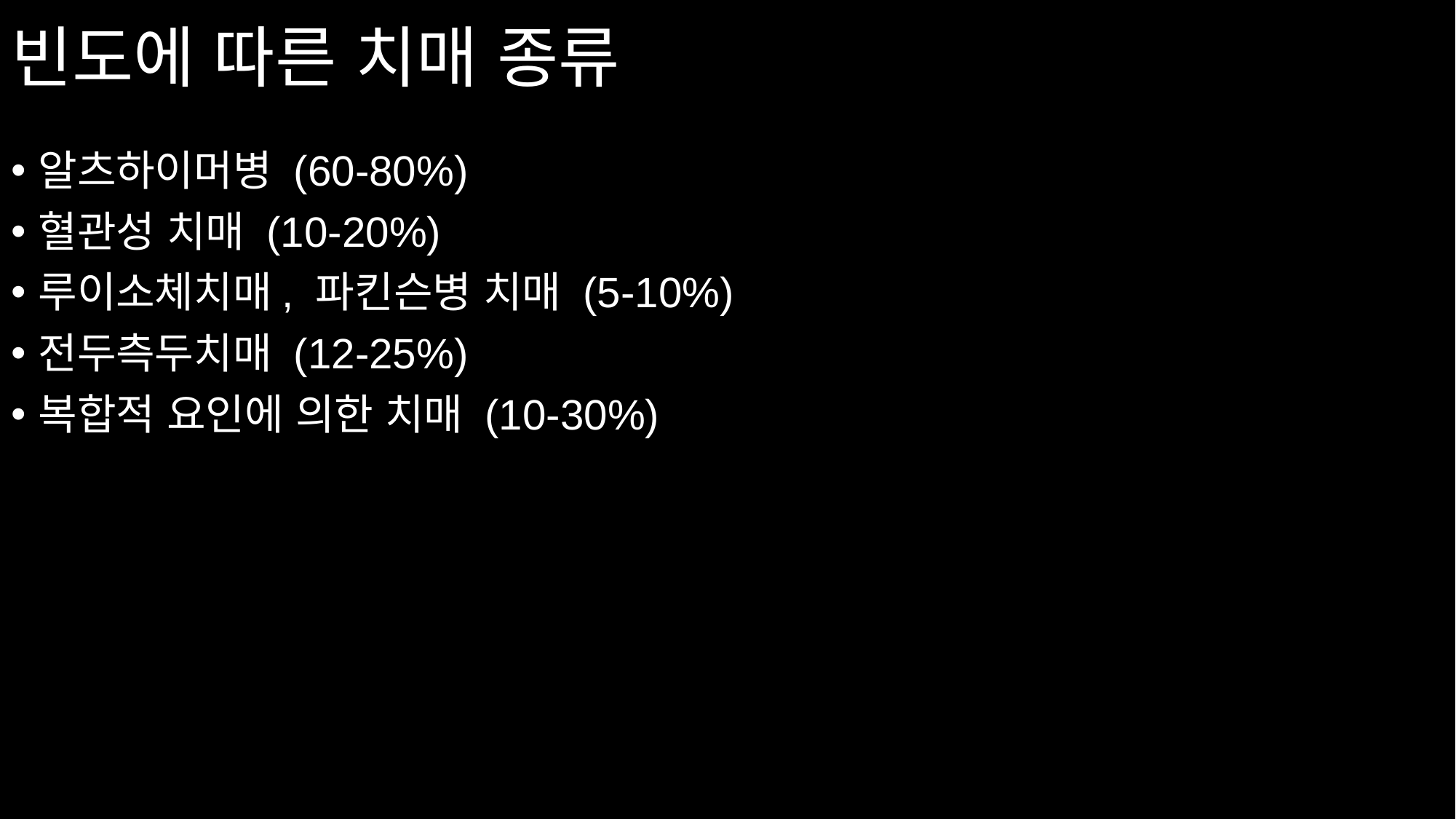

# 빈도에 따른 치매 종류
알츠하이머병 (60-80%)
혈관성 치매 (10-20%)
루이소체치매, 파킨슨병 치매 (5-10%)
전두측두치매 (12-25%)
복합적 요인에 의한 치매 (10-30%)